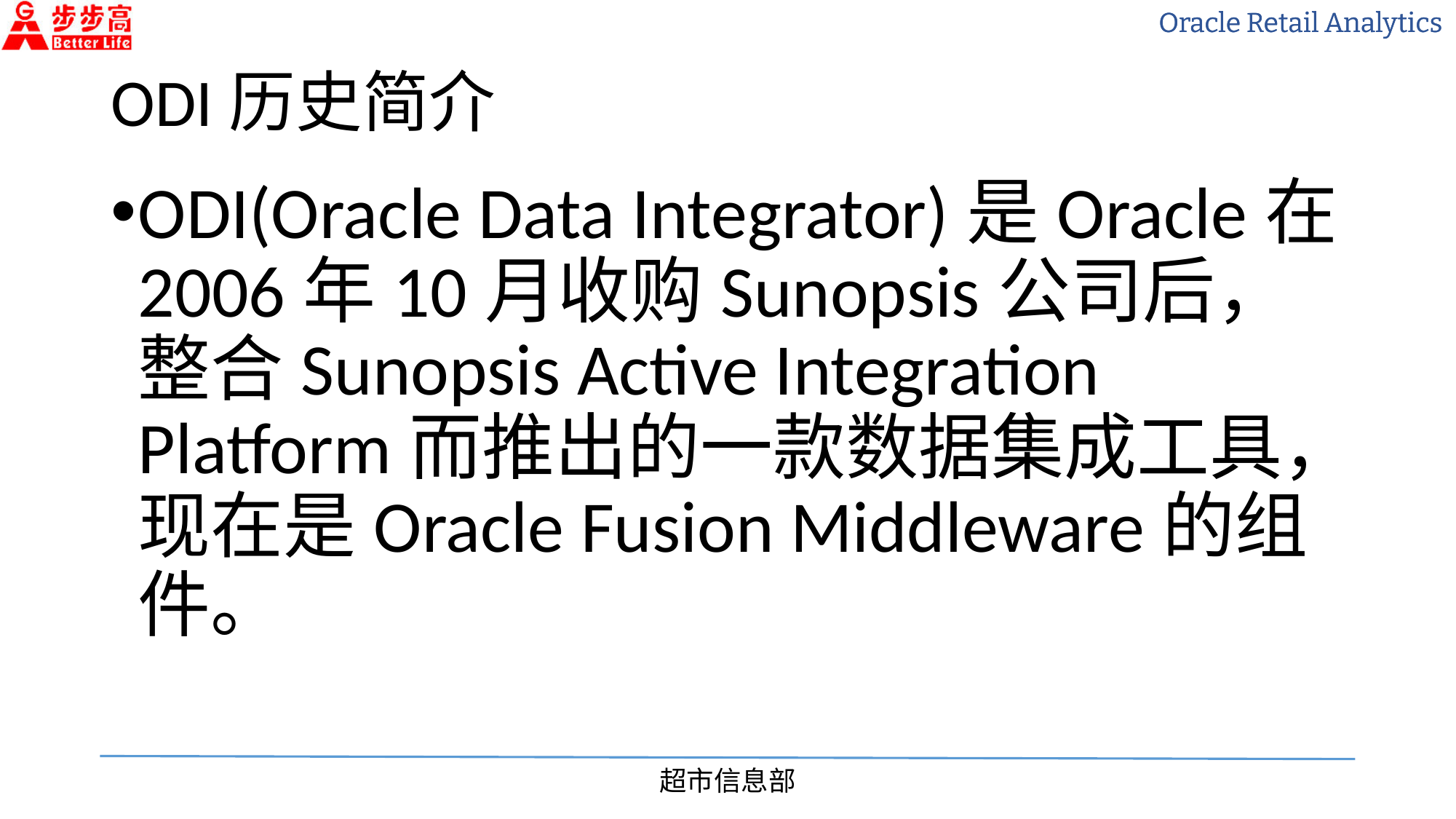

# ODI历史简介
ODI(Oracle Data Integrator)是Oracle在2006年10月收购Sunopsis公司后，整合Sunopsis Active Integration Platform而推出的一款数据集成工具，现在是Oracle Fusion Middleware的组件。